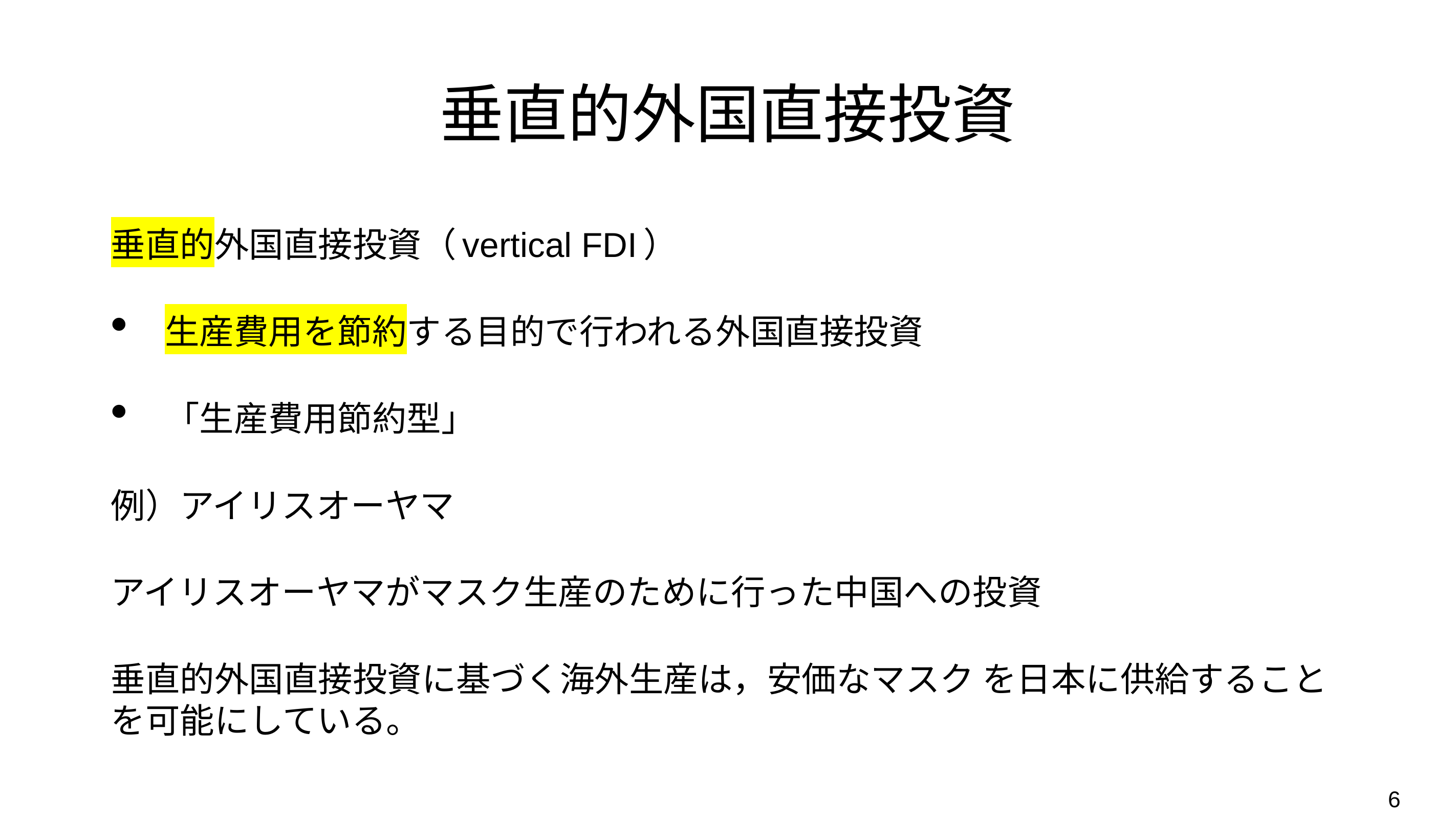

# 垂直的外国直接投資
垂直的外国直接投資（vertical FDI）
生産費用を節約する目的で行われる外国直接投資
「生産費用節約型」
例）アイリスオーヤマ
アイリスオーヤマがマスク生産のために行った中国への投資
垂直的外国直接投資に基づく海外生産は，安価なマスク を日本に供給することを可能にしている。
6